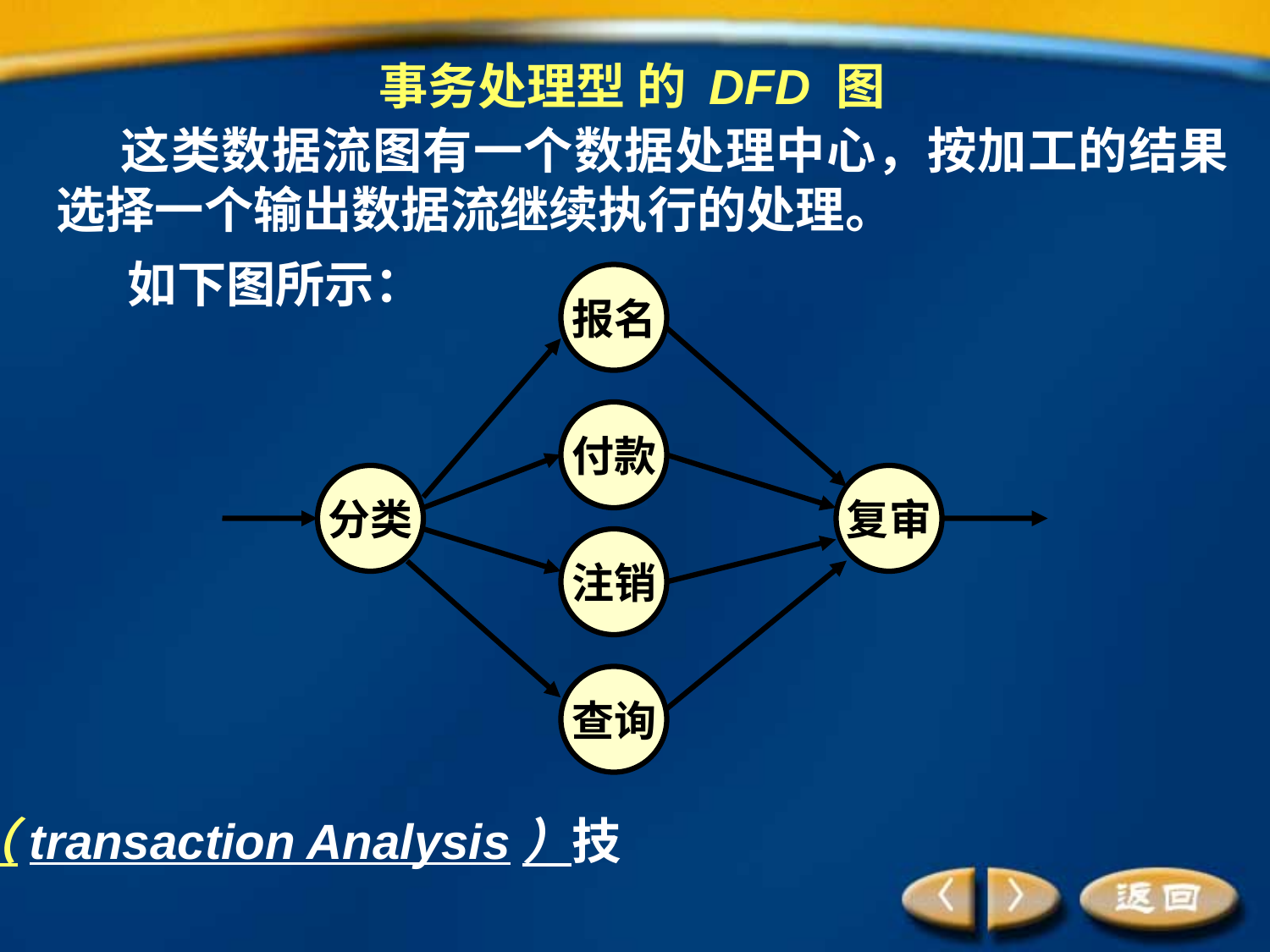

事务处理型 的 DFD 图
　  这类数据流图有一个数据处理中心，按加工的结果选择一个输出数据流继续执行的处理。
　  如下图所示：
报名

付款

分类
复审

注销

查询
采用“事务分析”（transaction Analysis）技术